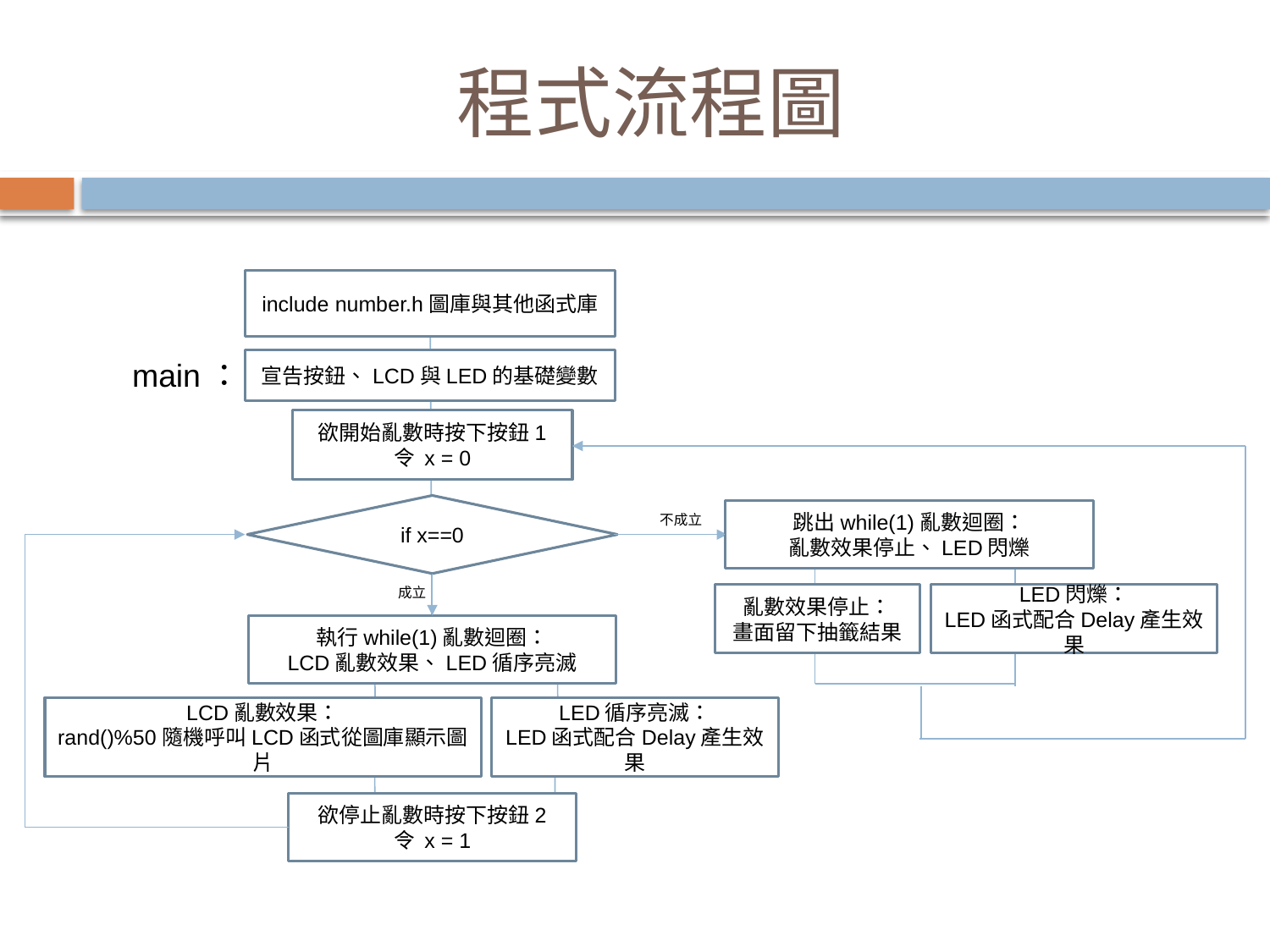

# 程式流程圖
include number.h圖庫與其他函式庫
main：
宣告按鈕、LCD與LED的基礎變數
欲開始亂數時按下按鈕1
令 x = 0
if x==0
跳出while(1)亂數迴圈：
亂數效果停止、LED閃爍
不成立
成立
亂數效果停止：
畫面留下抽籤結果
LED閃爍：
LED函式配合Delay產生效果
執行while(1)亂數迴圈：
LCD亂數效果、LED循序亮滅
LCD亂數效果：
rand()%50隨機呼叫LCD函式從圖庫顯示圖片
LED循序亮滅：
LED函式配合Delay產生效果
欲停止亂數時按下按鈕2
令 x = 1